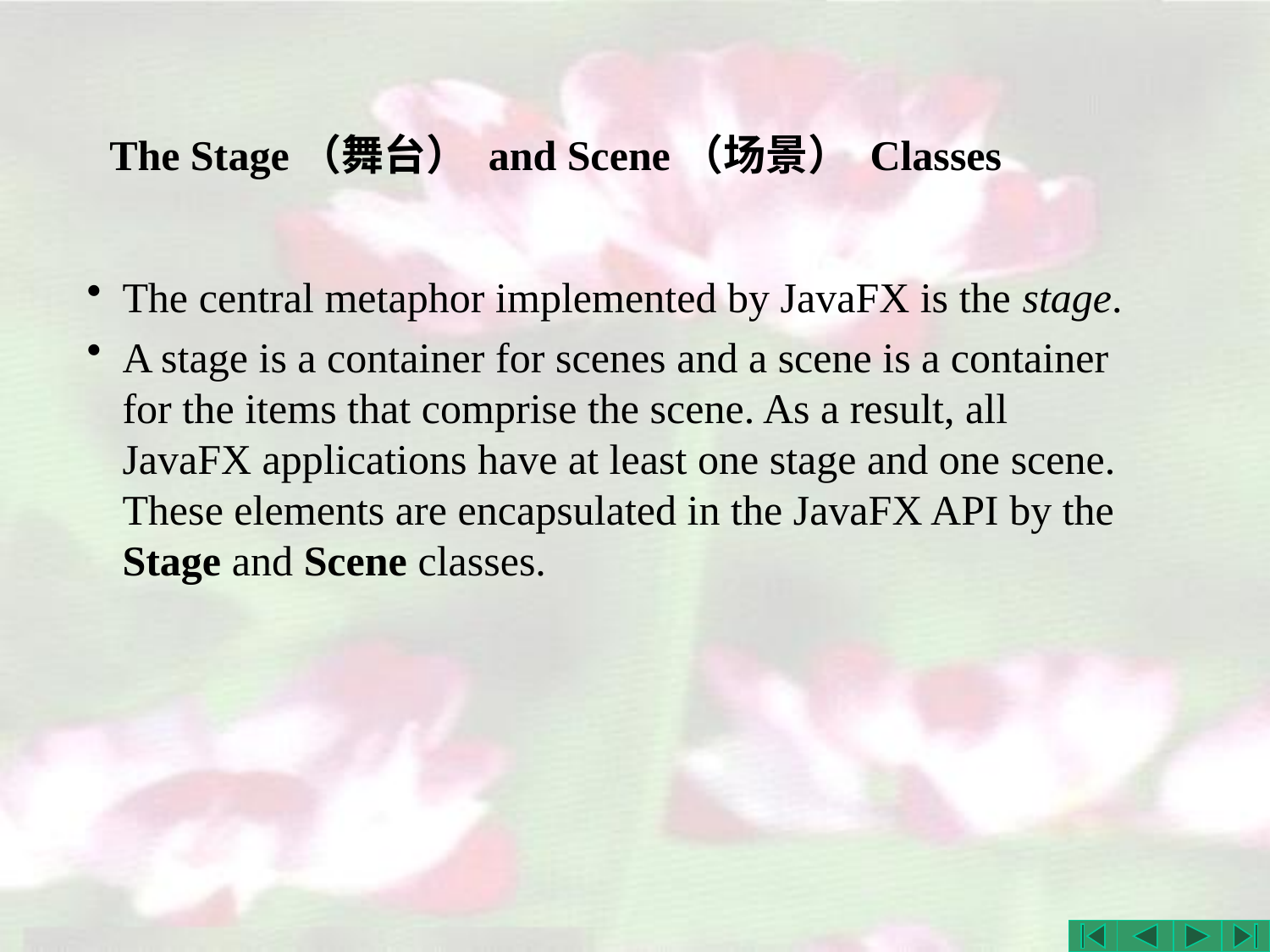

# The Stage（舞台） and Scene（场景） Classes
The central metaphor implemented by JavaFX is the stage.
A stage is a container for scenes and a scene is a container for the items that comprise the scene. As a result, all JavaFX applications have at least one stage and one scene. These elements are encapsulated in the JavaFX API by the Stage and Scene classes.